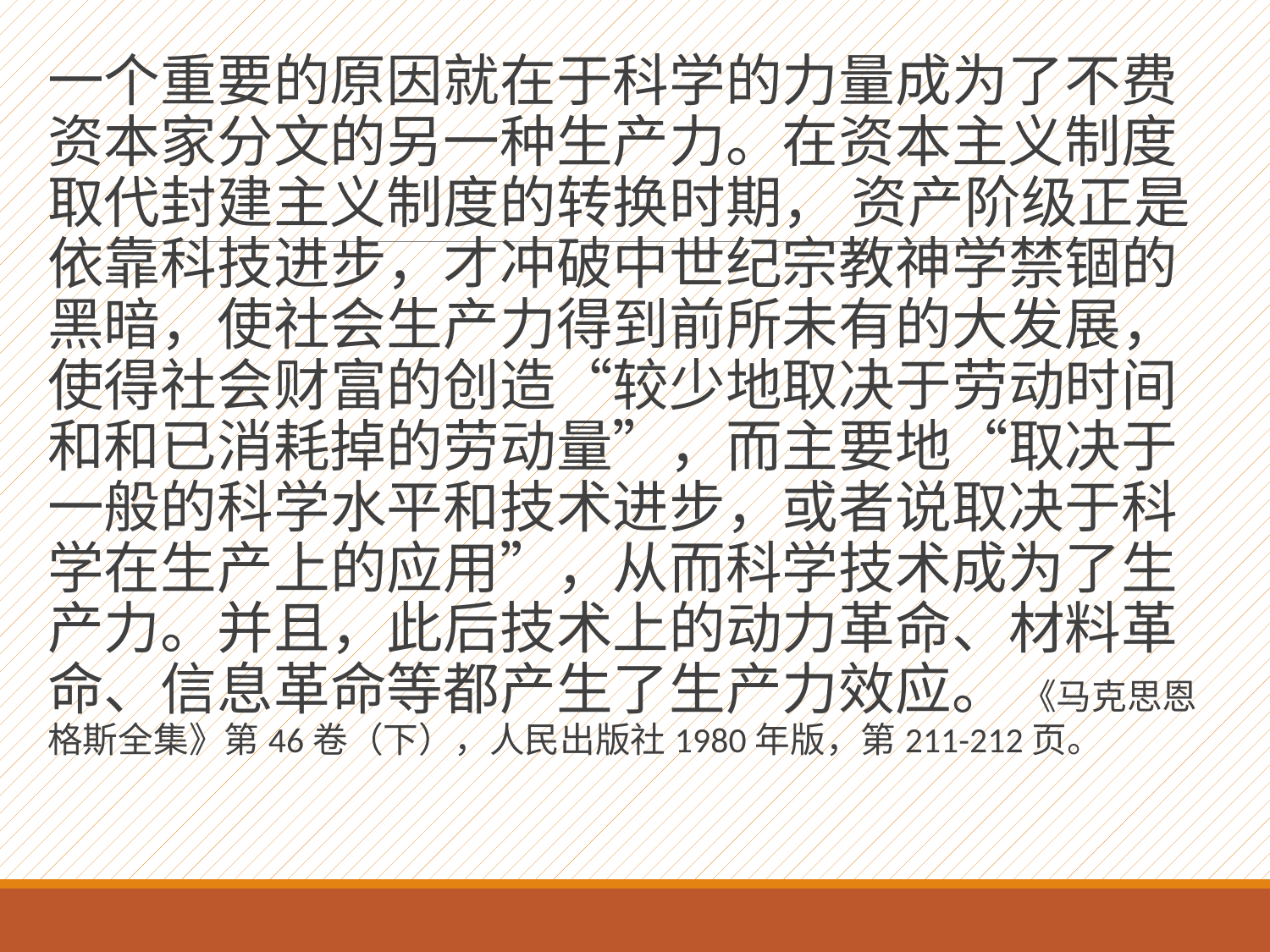

一个重要的原因就在于科学的力量成为了不费资本家分文的另一种生产力。在资本主义制度取代封建主义制度的转换时期， 资产阶级正是依靠科技进步，才冲破中世纪宗教神学禁锢的黑暗，使社会生产力得到前所未有的大发展，使得社会财富的创造“较少地取决于劳动时间和和已消耗掉的劳动量”，而主要地“取决于一般的科学水平和技术进步，或者说取决于科学在生产上的应用”，从而科学技术成为了生产力。并且，此后技术上的动力革命、材料革命、信息革命等都产生了生产力效应。 《马克思恩格斯全集》第46卷（下），人民出版社1980年版，第211-212页。